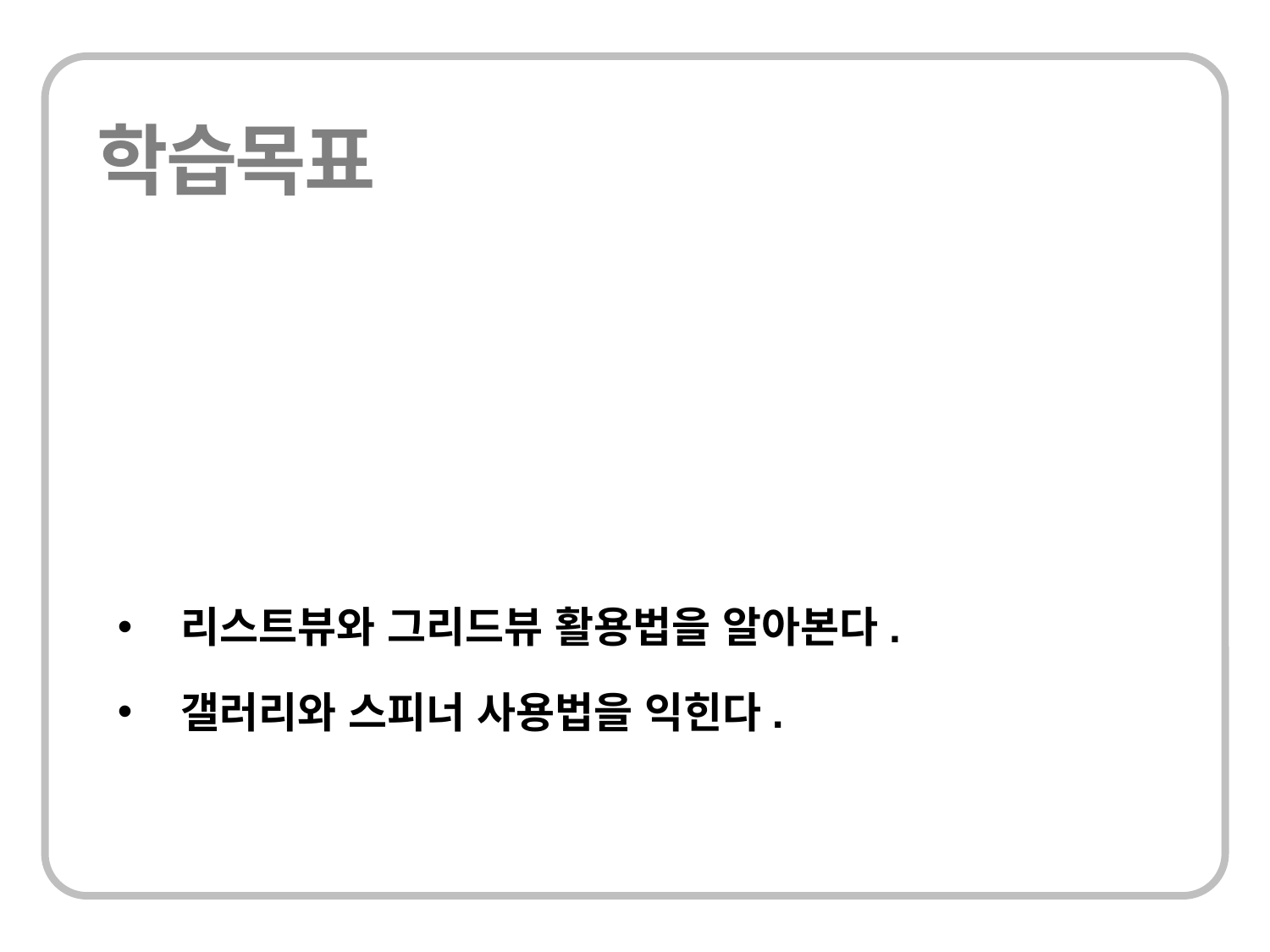

리스트뷰와 그리드뷰 활용법을 알아본다.
갤러리와 스피너 사용법을 익힌다.